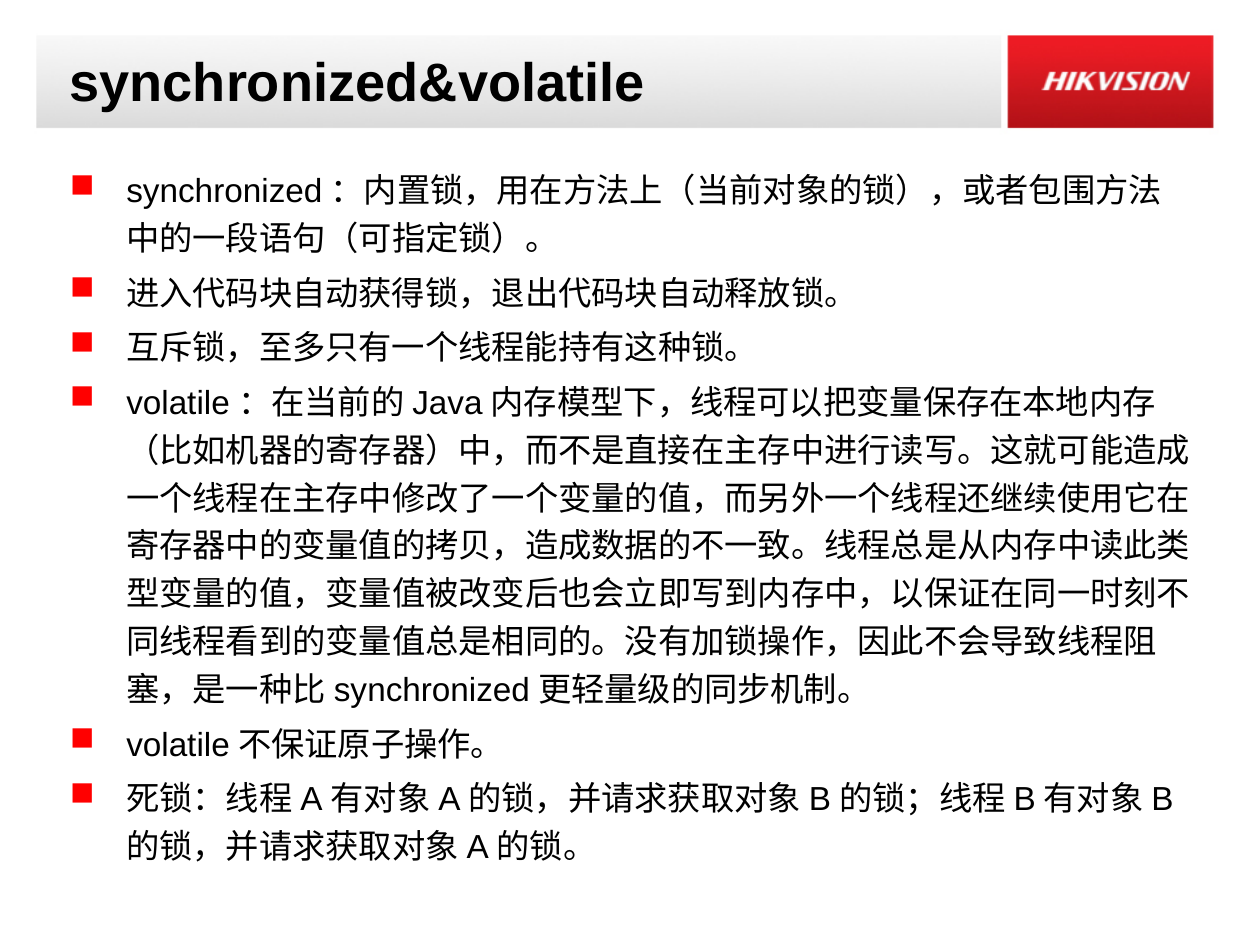

# synchronized&volatile
synchronized：内置锁，用在方法上（当前对象的锁），或者包围方法中的一段语句（可指定锁）。
进入代码块自动获得锁，退出代码块自动释放锁。
互斥锁，至多只有一个线程能持有这种锁。
volatile：在当前的Java内存模型下，线程可以把变量保存在本地内存（比如机器的寄存器）中，而不是直接在主存中进行读写。这就可能造成一个线程在主存中修改了一个变量的值，而另外一个线程还继续使用它在寄存器中的变量值的拷贝，造成数据的不一致。线程总是从内存中读此类型变量的值，变量值被改变后也会立即写到内存中，以保证在同一时刻不同线程看到的变量值总是相同的。没有加锁操作，因此不会导致线程阻塞，是一种比synchronized更轻量级的同步机制。
volatile不保证原子操作。
死锁：线程A有对象A的锁，并请求获取对象B的锁；线程B有对象B的锁，并请求获取对象A的锁。